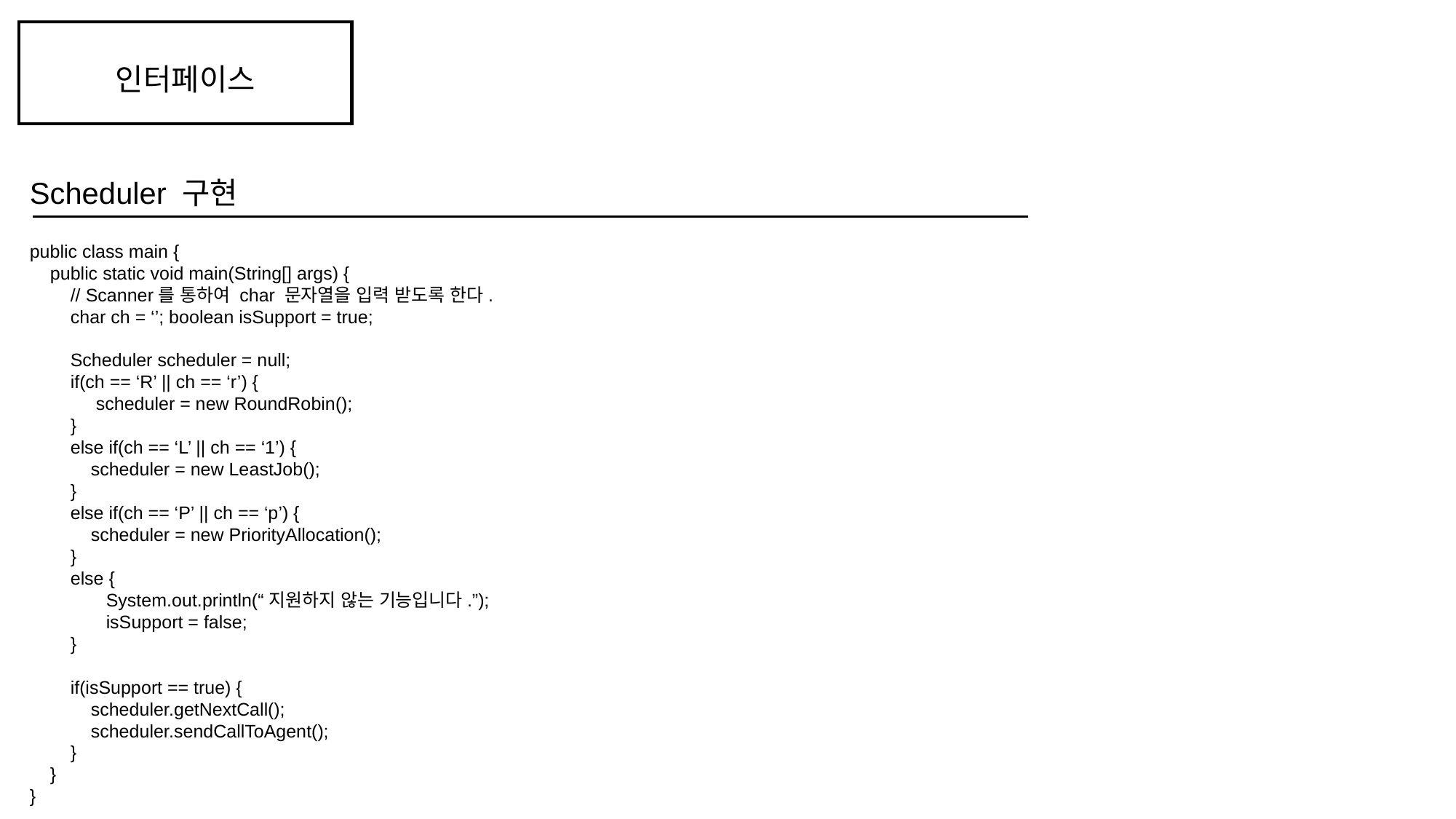

인터페이스
Scheduler 구현
public class main {
    public static void main(String[] args) {
        // Scanner를 통하여 char 문자열을 입력 받도록 한다.
        char ch = ‘’; boolean isSupport = true;

        Scheduler scheduler = null;
        if(ch == ‘R’ || ch == ‘r’) {
             scheduler = new RoundRobin();
        }
        else if(ch == ‘L’ || ch == ‘1’) {
            scheduler = new LeastJob();
        }
        else if(ch == ‘P’ || ch == ‘p’) {
            scheduler = new PriorityAllocation();
        }
        else {
               System.out.println(“지원하지 않는 기능입니다.”);
               isSupport = false;
        }

        if(isSupport == true) {
            scheduler.getNextCall();
            scheduler.sendCallToAgent();
        }
    }
}